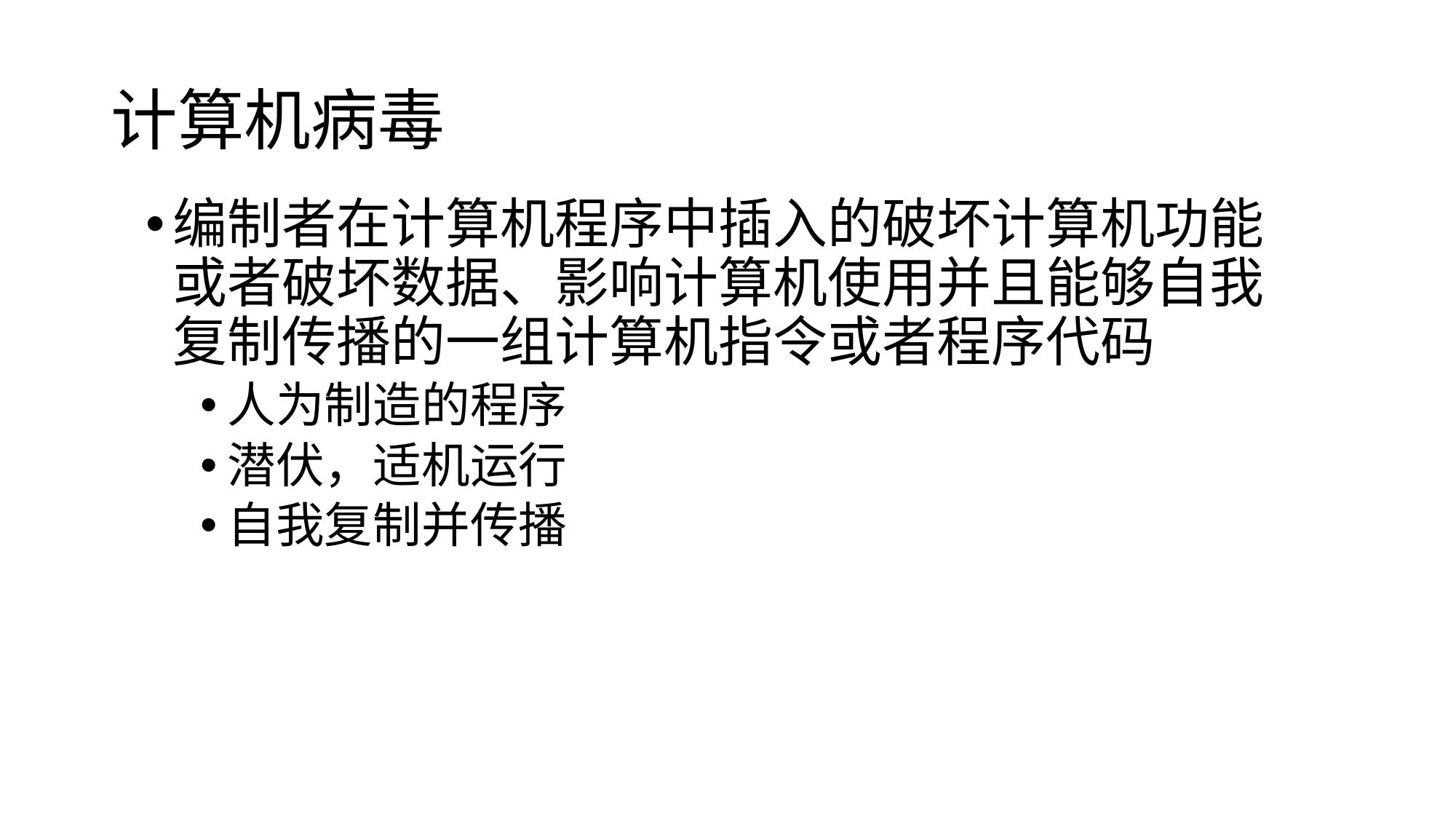

# 计算机病毒
编制者在计算机程序中插入的破坏计算机功能或者破坏数据、影响计算机使用并且能够自我复制传播的一组计算机指令或者程序代码
人为制造的程序
潜伏，适机运行
自我复制并传播